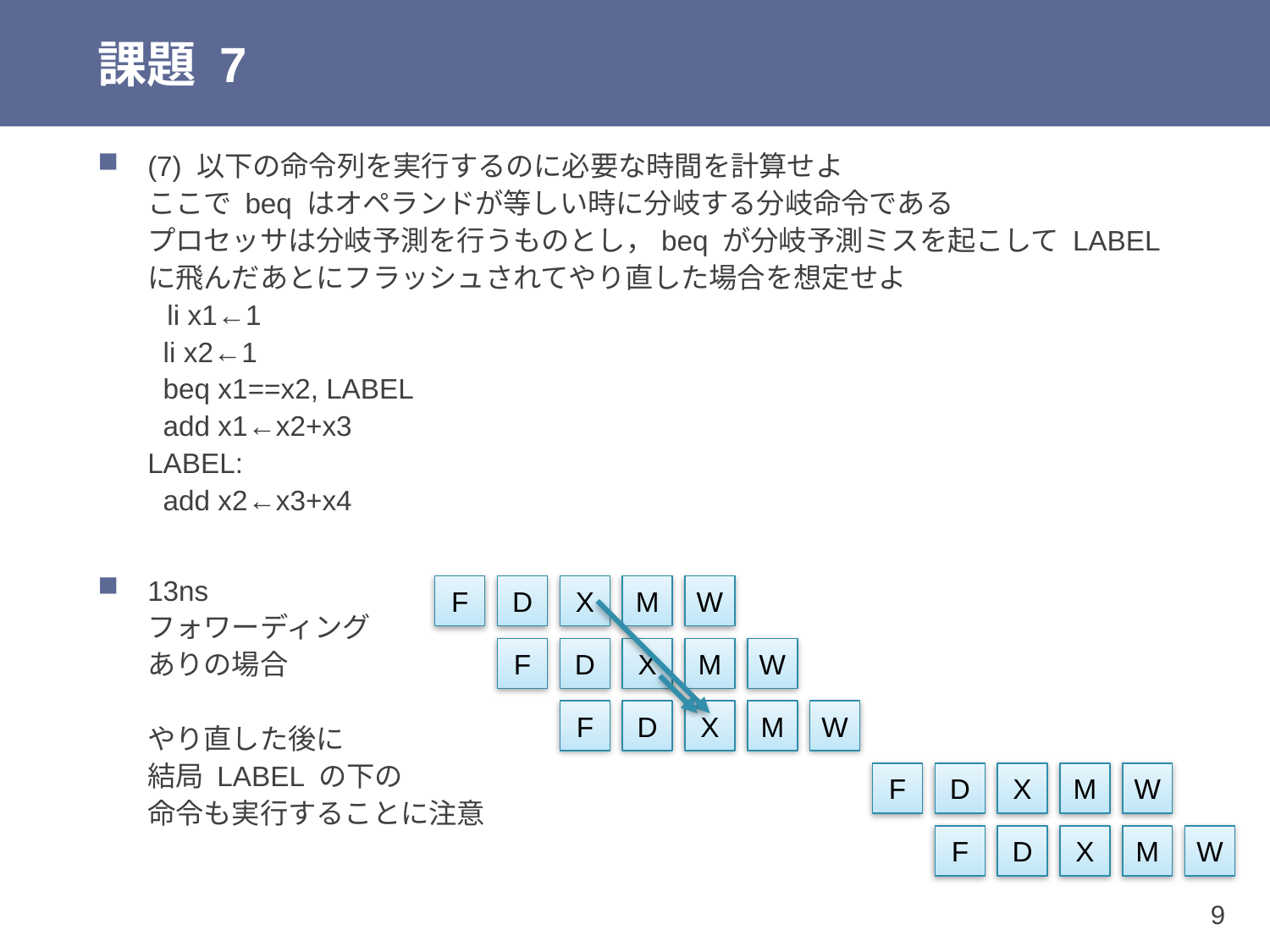

# 課題 7
(7) 以下の命令列を実行するのに必要な時間を計算せよ
ここで beq はオペランドが等しい時に分岐する分岐命令である
プロセッサは分岐予測を行うものとし，beq が分岐予測ミスを起こして LABEL に飛んだあとにフラッシュされてやり直した場合を想定せよ
  li x1←1
  li x2←1
  beq x1==x2, LABEL
  add x1←x2+x3
LABEL:
  add x2←x3+x4
13ns
フォワーディング
ありの場合
やり直した後に
結局 LABEL の下の
命令も実行することに注意
F
D
X
M
W
F
D
X
M
W
F
D
X
M
W
F
D
X
M
W
F
D
X
M
W